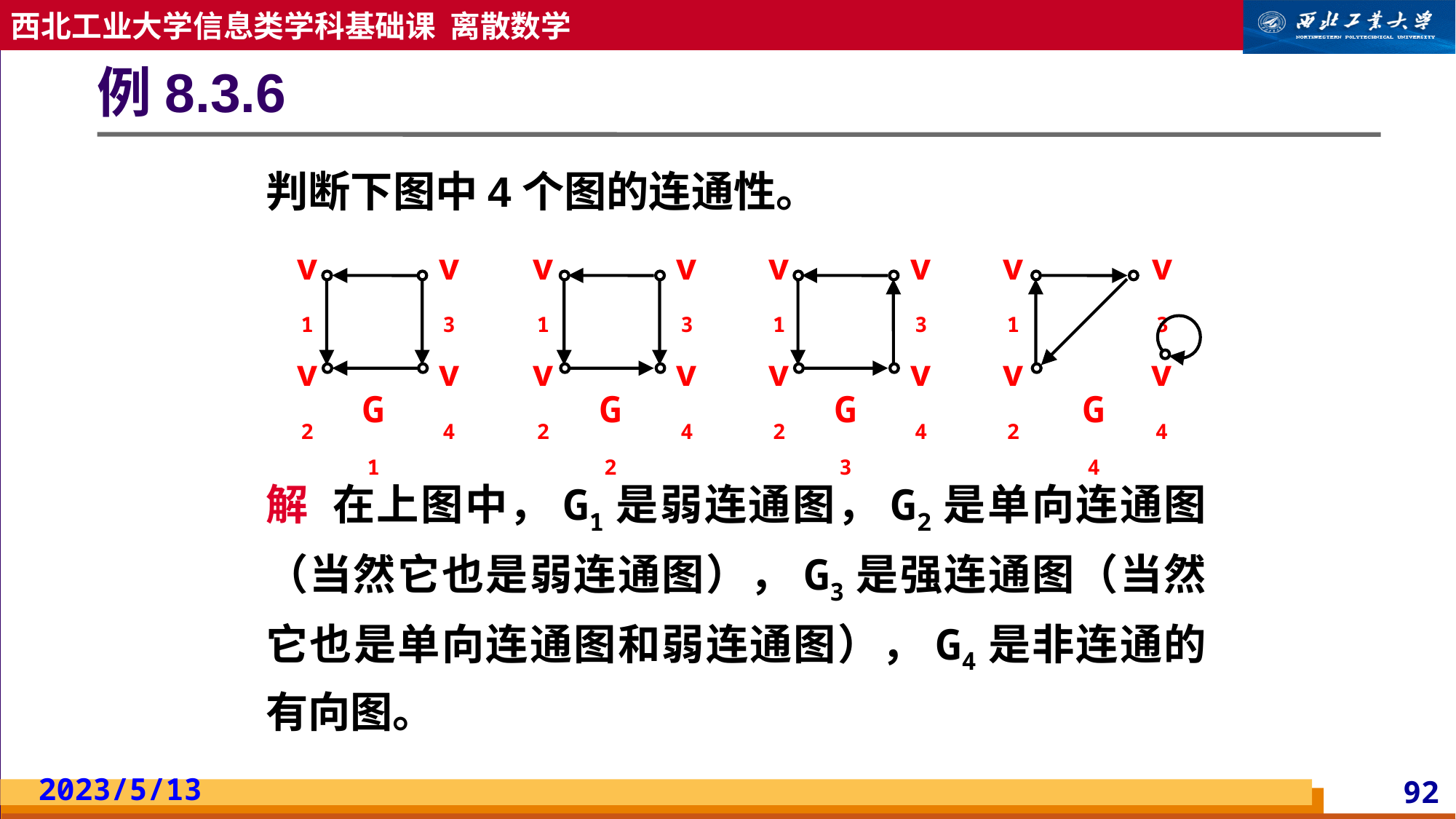

# 例8.3.6
判断下图中4个图的连通性。
v1
v3
v1
v3
v1
v3
v1
v3

v2
v4
v2
v4
v2
v4
v2
v4

G1
G2
G3
G4
解  在上图中，G1是弱连通图，G2是单向连通图（当然它也是弱连通图），G3是强连通图（当然它也是单向连通图和弱连通图），G4是非连通的有向图。
2023/5/13